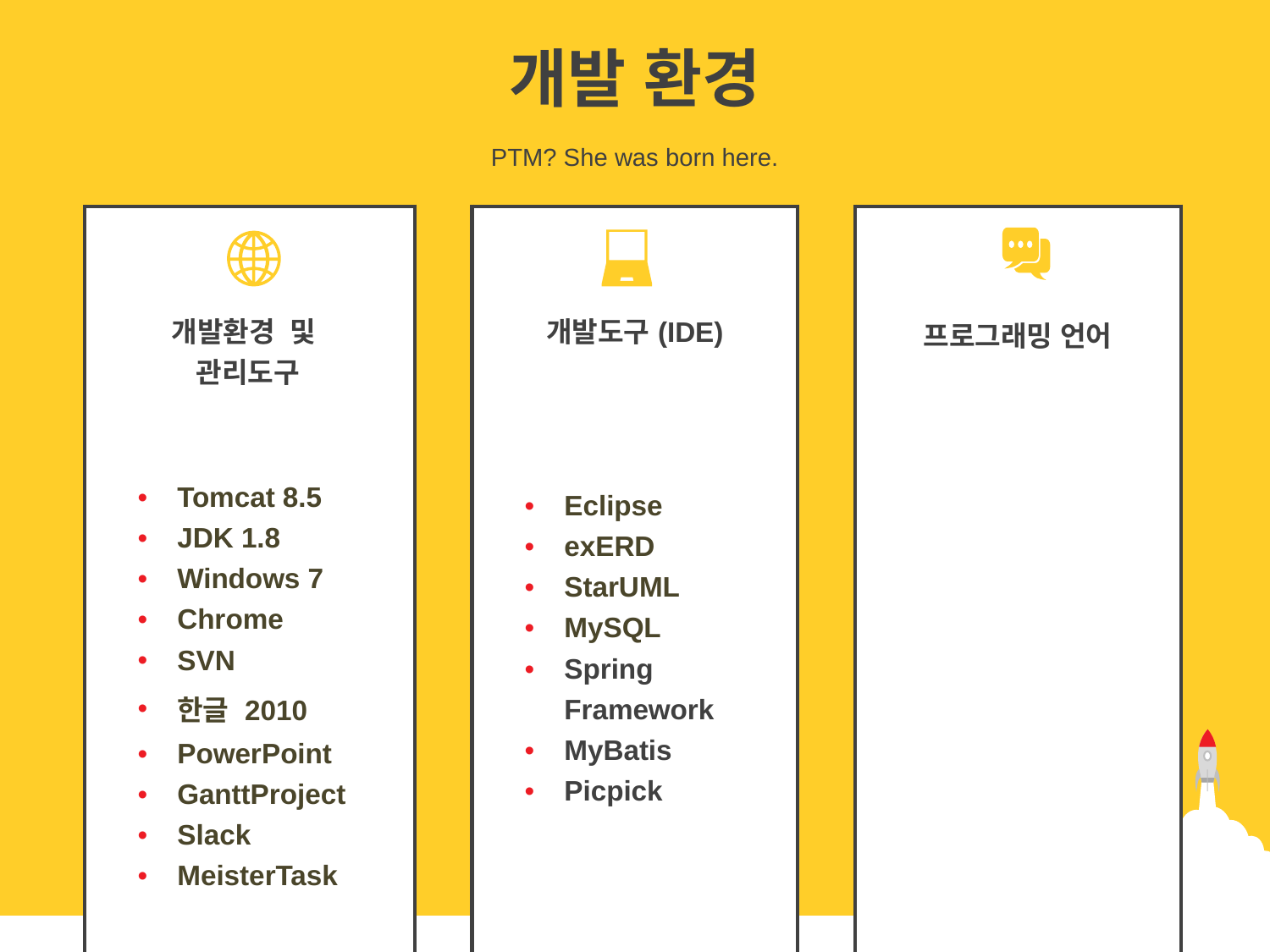

개발 환경
PTM? She was born here.
|  |  |  |
| --- | --- | --- |
|  | 개발환경 및 관리도구 |  |
|  |  |  |
|  | Tomcat 8.5 JDK 1.8 Windows 7 Chrome SVN 한글 2010 PowerPoint GanttProject Slack MeisterTask |  |
|  |  |  |
|  |  |  |
| --- | --- | --- |
|  | 개발도구(IDE) |  |
|  |  |  |
|  | Eclipse exERD StarUML MySQL Spring Framework MyBatis Picpick |  |
|  |  |  |
|  |  |  |
| --- | --- | --- |
|  | 프로그래밍 언어 |  |
|  |  |  |
|  | JAVA JS jQuery CSS MySQL |  |
|  |  |  |